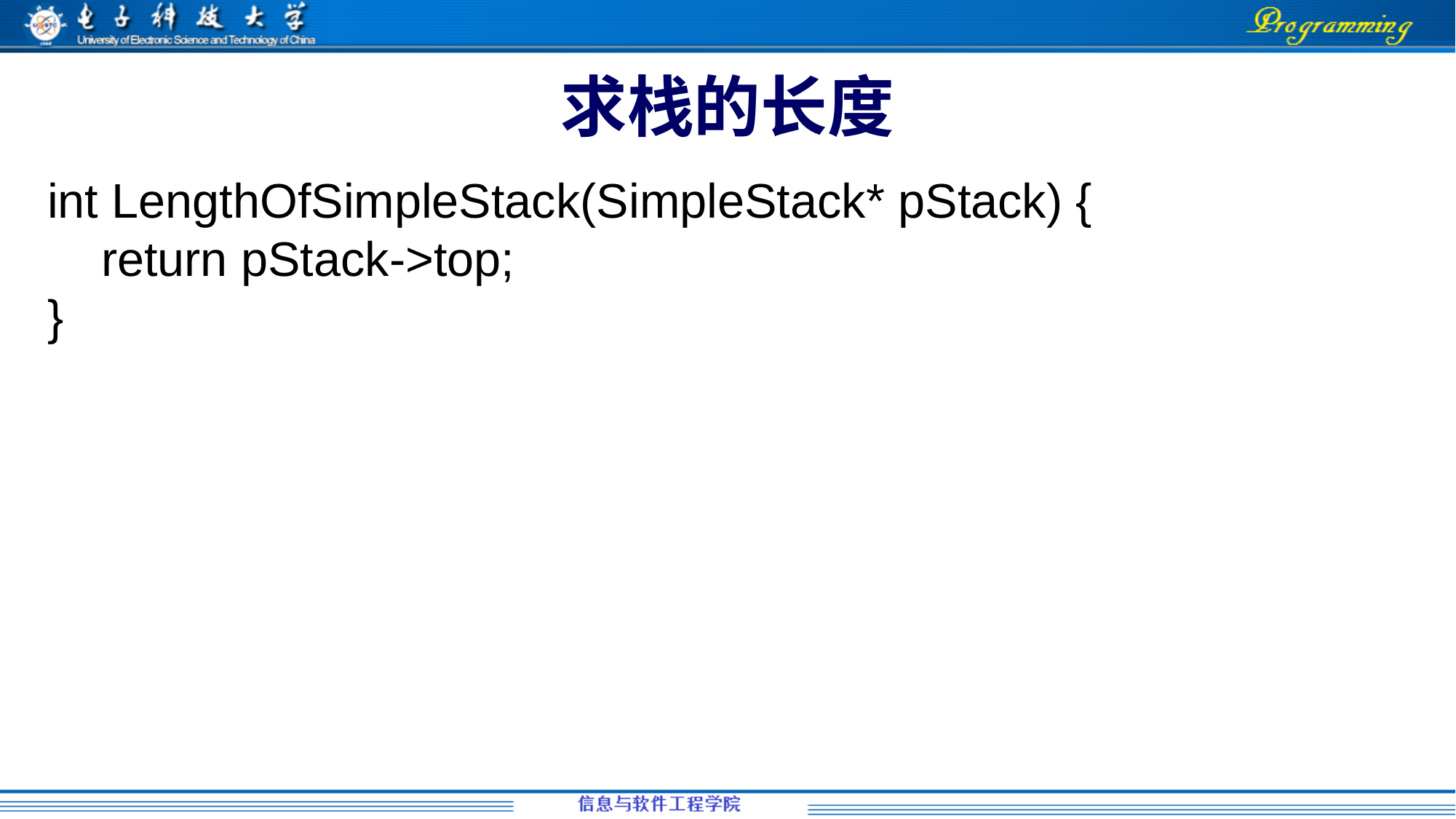

# 求栈的长度
int LengthOfSimpleStack(SimpleStack* pStack) {
    return pStack->top;
}